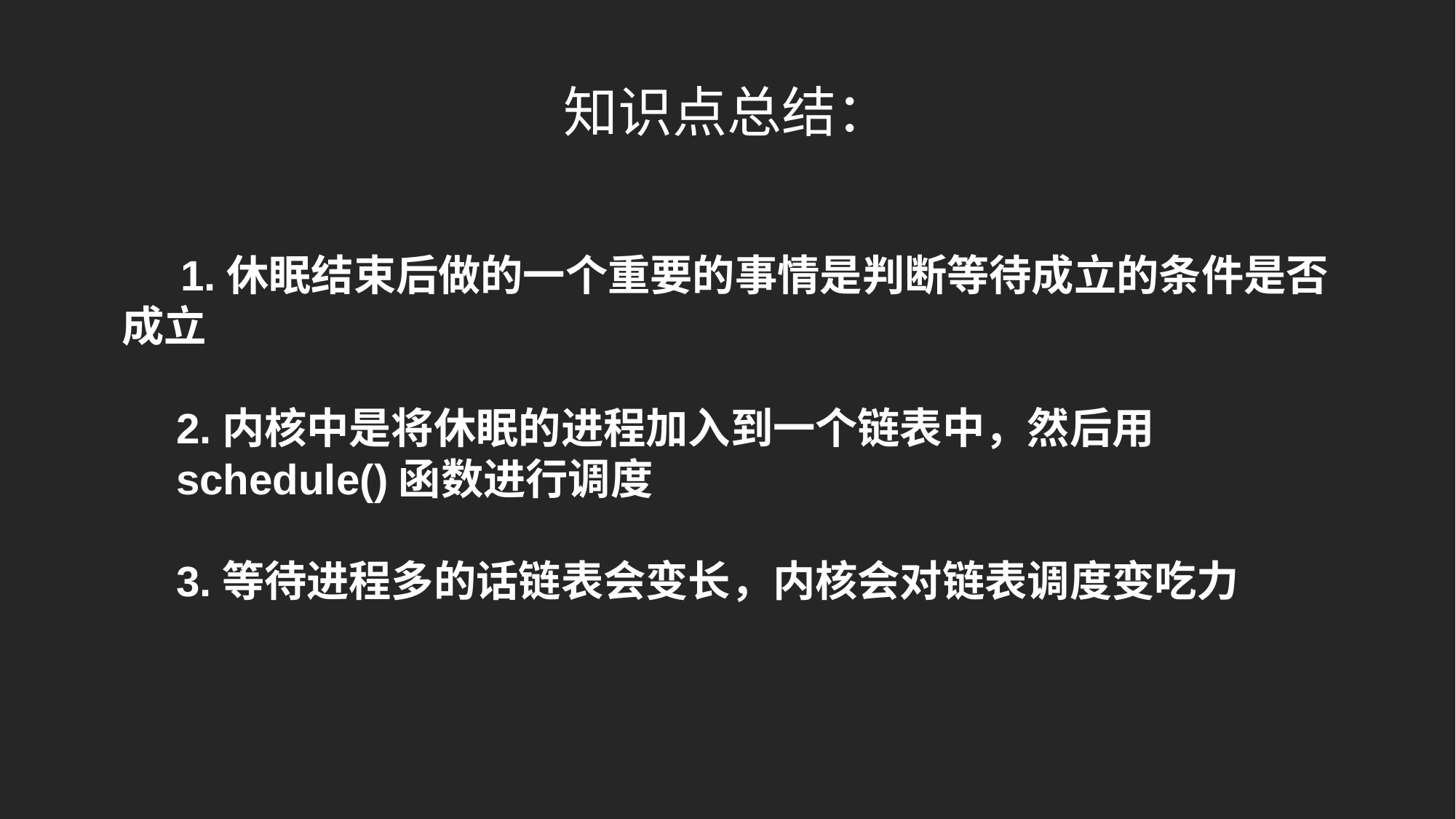

知识点总结：

     1.休眠结束后做的一个重要的事情是判断等待成立的条件是否成立

2.内核中是将休眠的进程加入到一个链表中，然后用schedule()函数进行调度

3.等待进程多的话链表会变长，内核会对链表调度变吃力